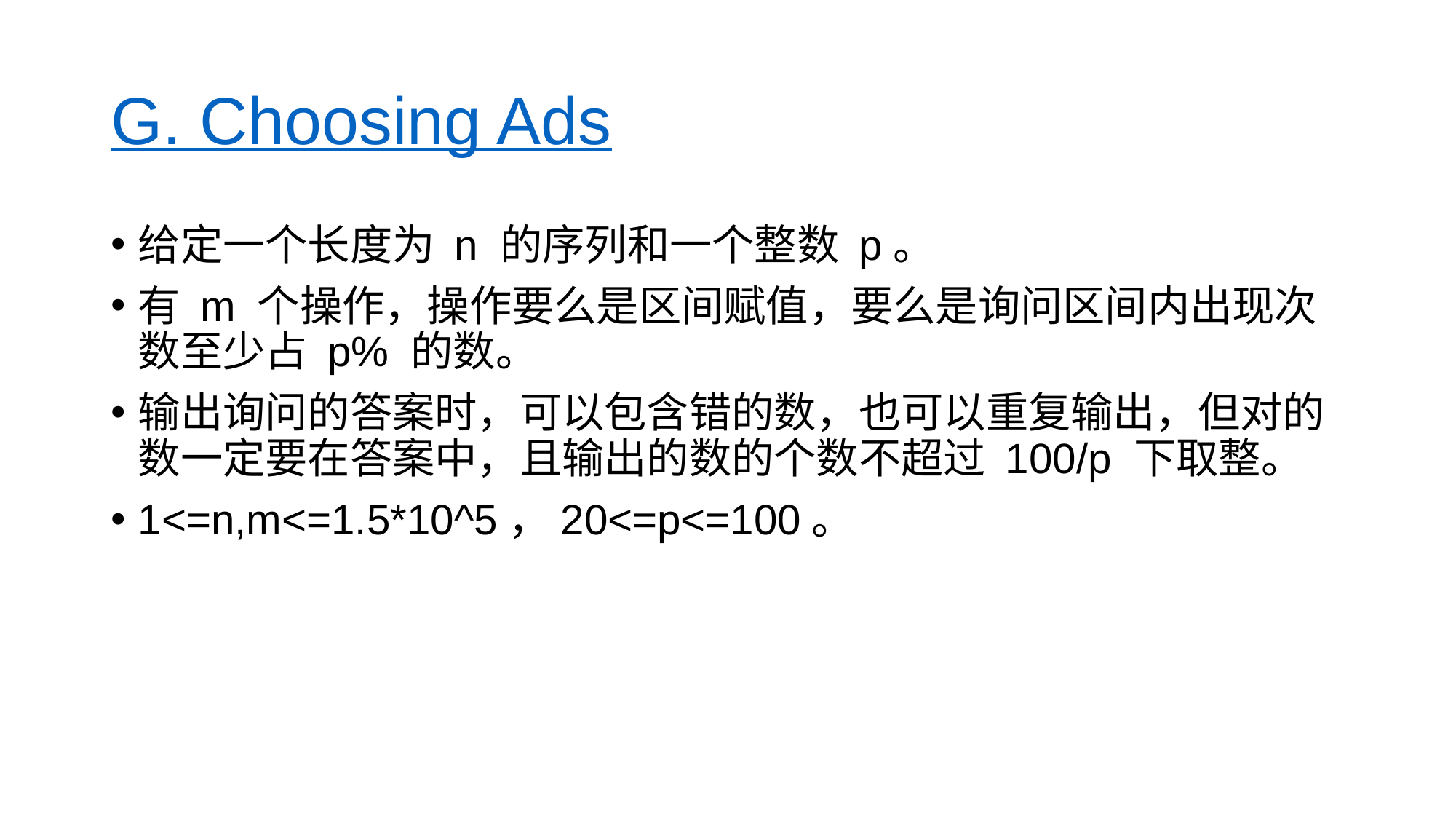

# G. Choosing Ads
给定一个长度为 n 的序列和一个整数 p。
有 m 个操作，操作要么是区间赋值，要么是询问区间内出现次数至少占 p% 的数。
输出询问的答案时，可以包含错的数，也可以重复输出，但对的数一定要在答案中，且输出的数的个数不超过 100/p 下取整。
1<=n,m<=1.5*10^5，20<=p<=100。